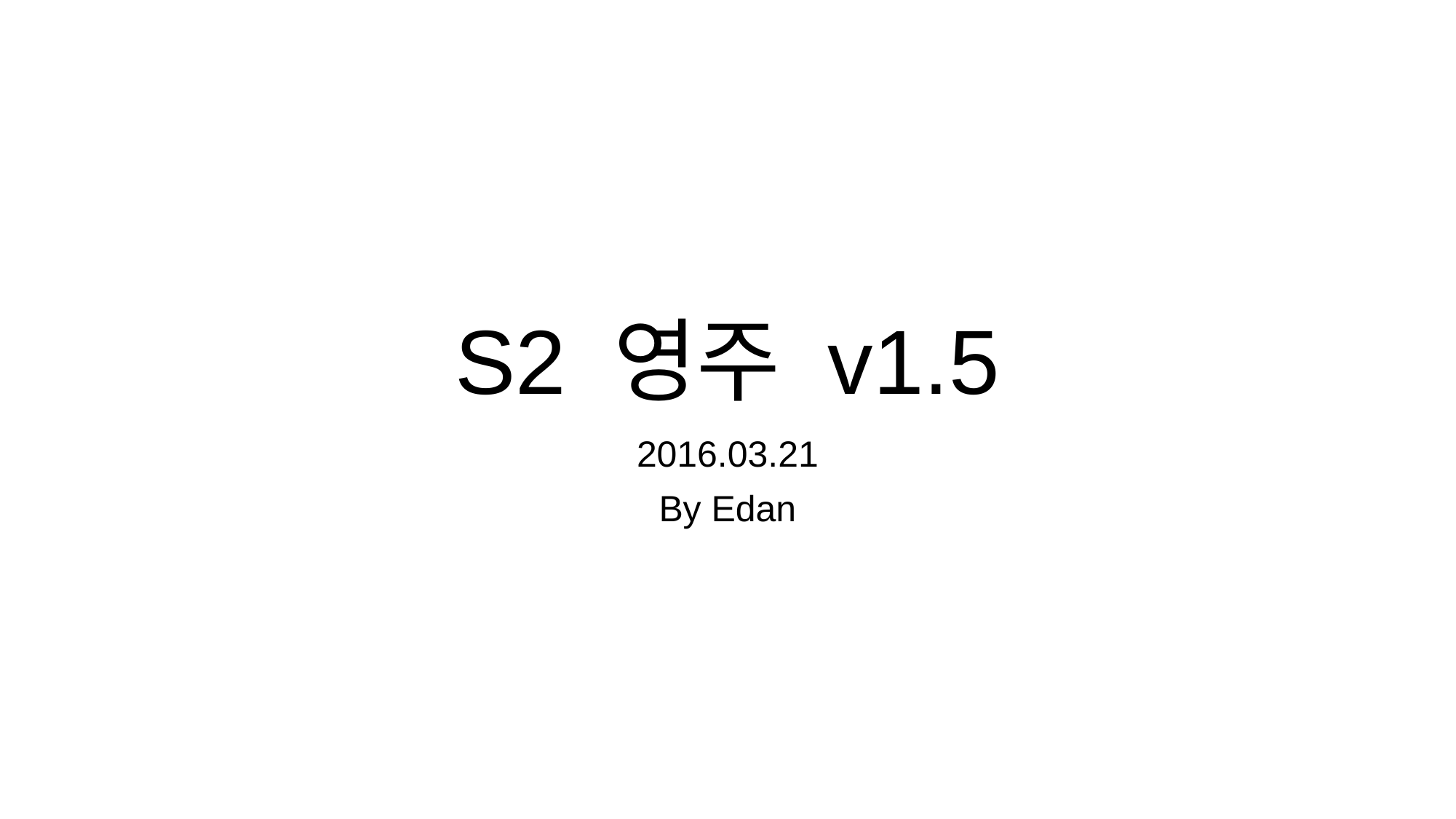

# S2 영주 v1.5
2016.03.21
By Edan